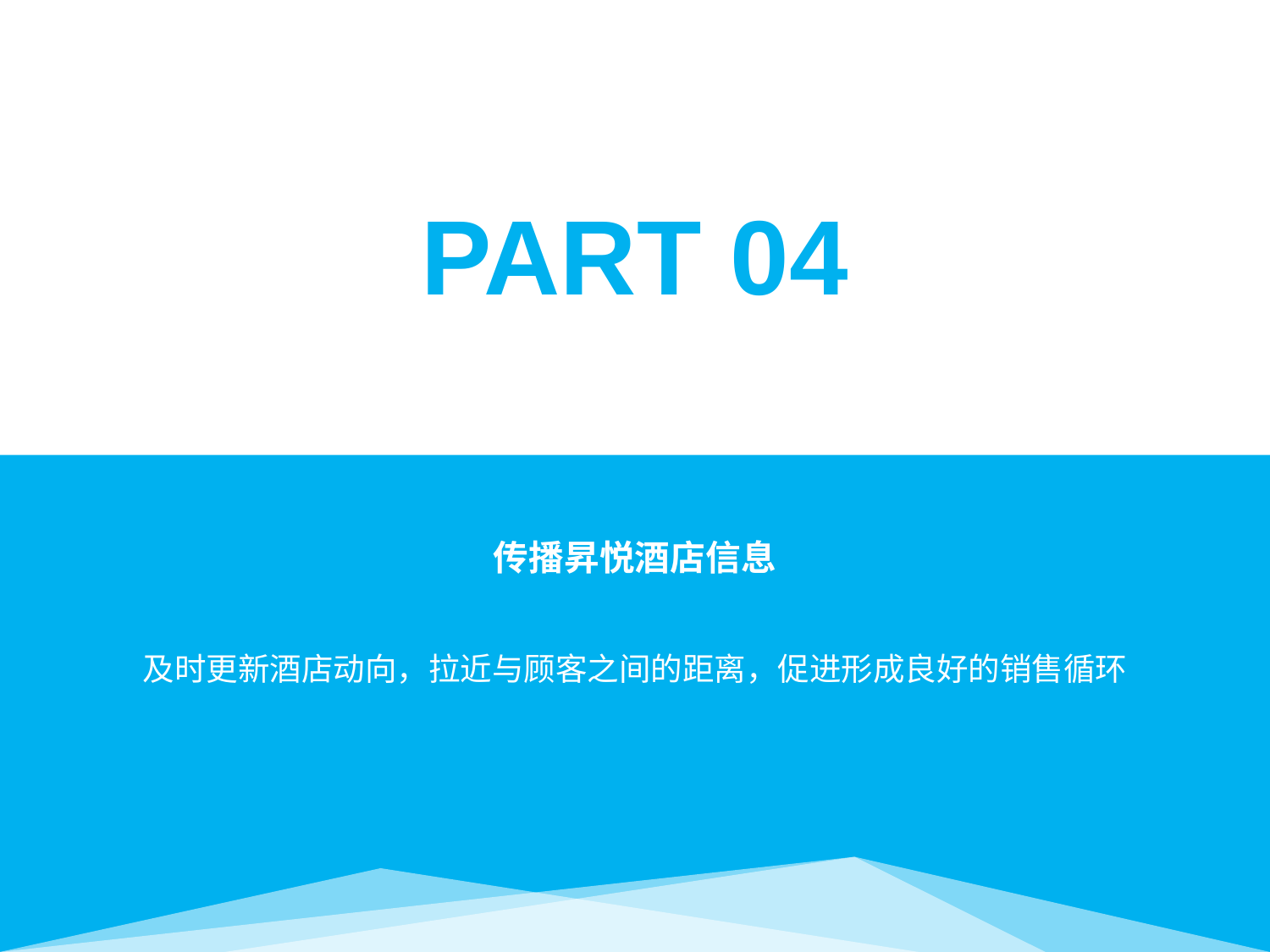

PART 04

传播昇悦酒店信息
及时更新酒店动向，拉近与顾客之间的距离，促进形成良好的销售循环